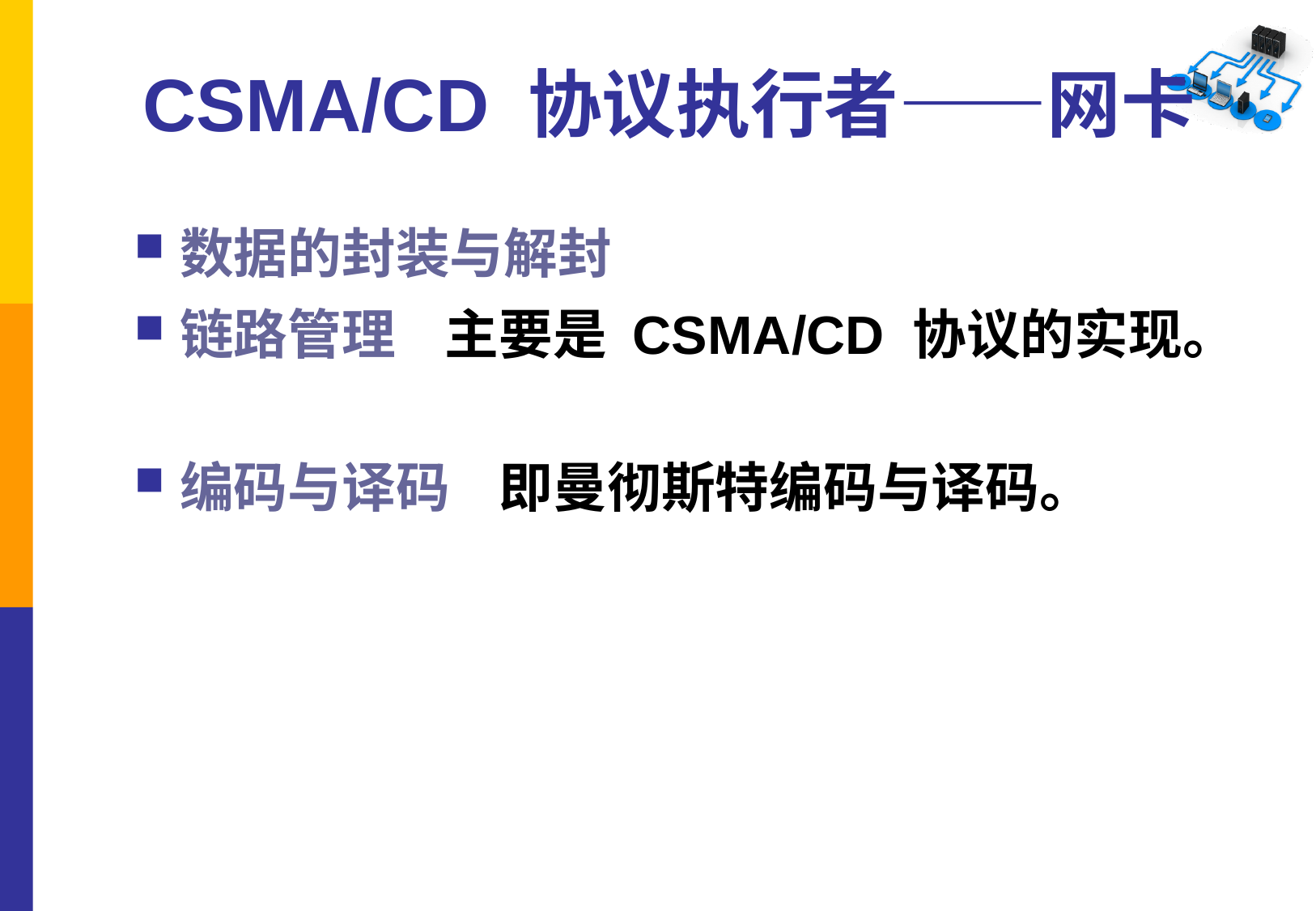

# CSMA/CD 协议执行者——网卡
数据的封装与解封
链路管理    主要是 CSMA/CD 协议的实现。
编码与译码    即曼彻斯特编码与译码。